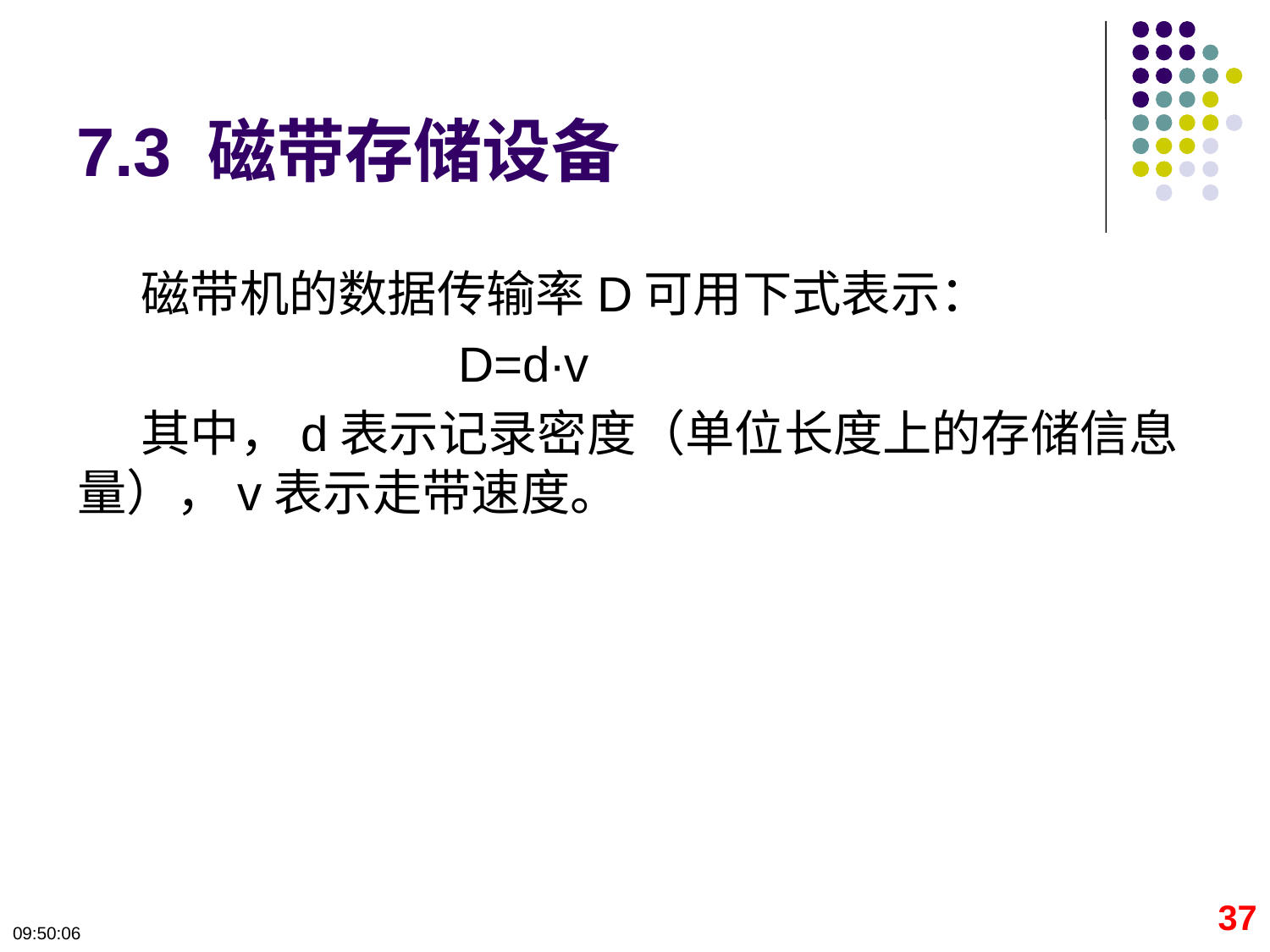

# 7.3 磁带存储设备
磁带机的数据传输率D可用下式表示：
			D=d∙v
其中，d表示记录密度（单位长度上的存储信息量），v表示走带速度。
37
09:50:06